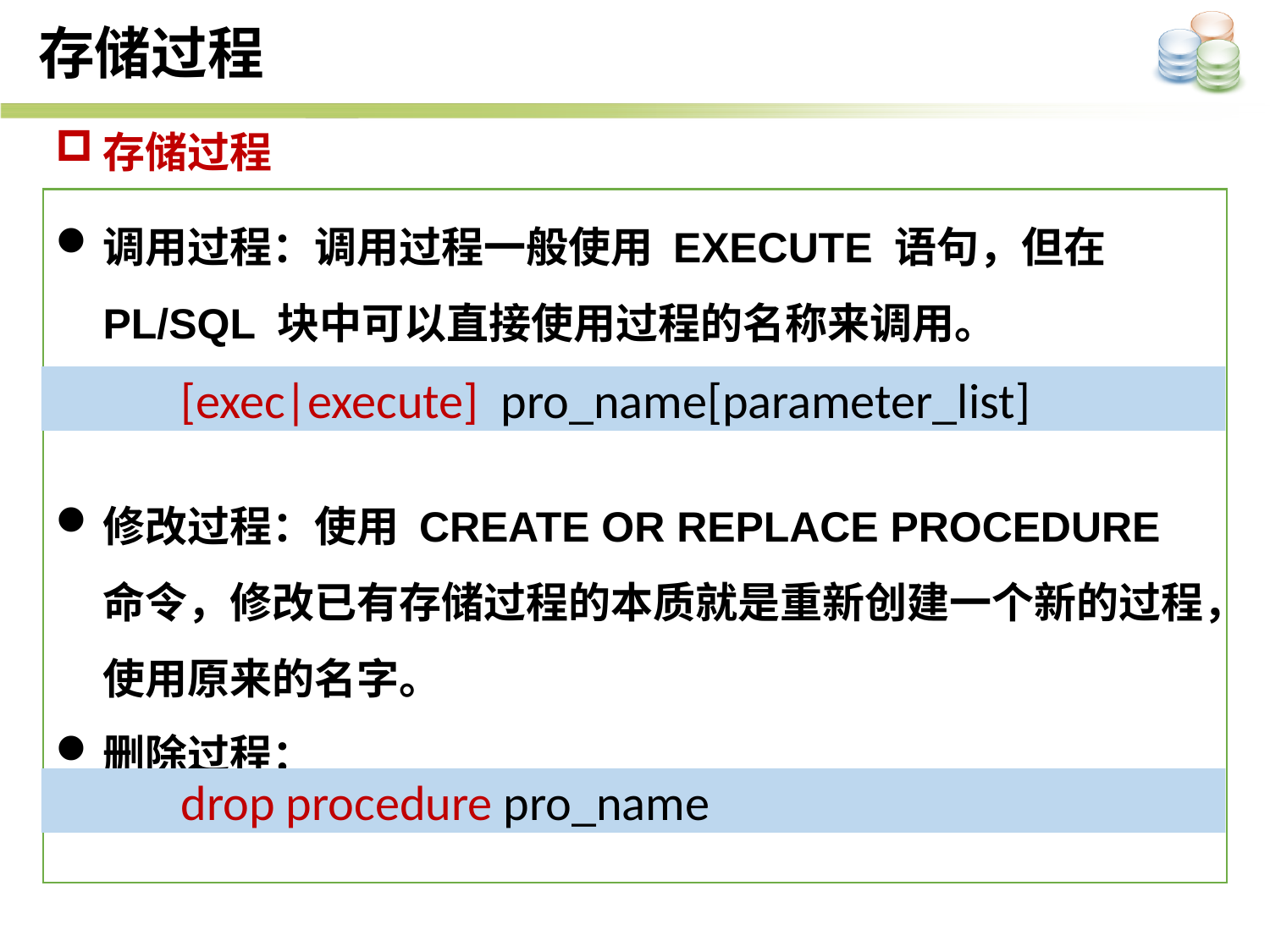

存储过程
存储过程
调用过程：调用过程一般使用 EXECUTE 语句，但在 PL/SQL 块中可以直接使用过程的名称来调用。

修改过程：使用 CREATE OR REPLACE PROCEDURE 命令，修改已有存储过程的本质就是重新创建一个新的过程，使用原来的名字。
删除过程：

	[exec|execute]  pro_name[parameter_list]
	drop procedure pro_name
29